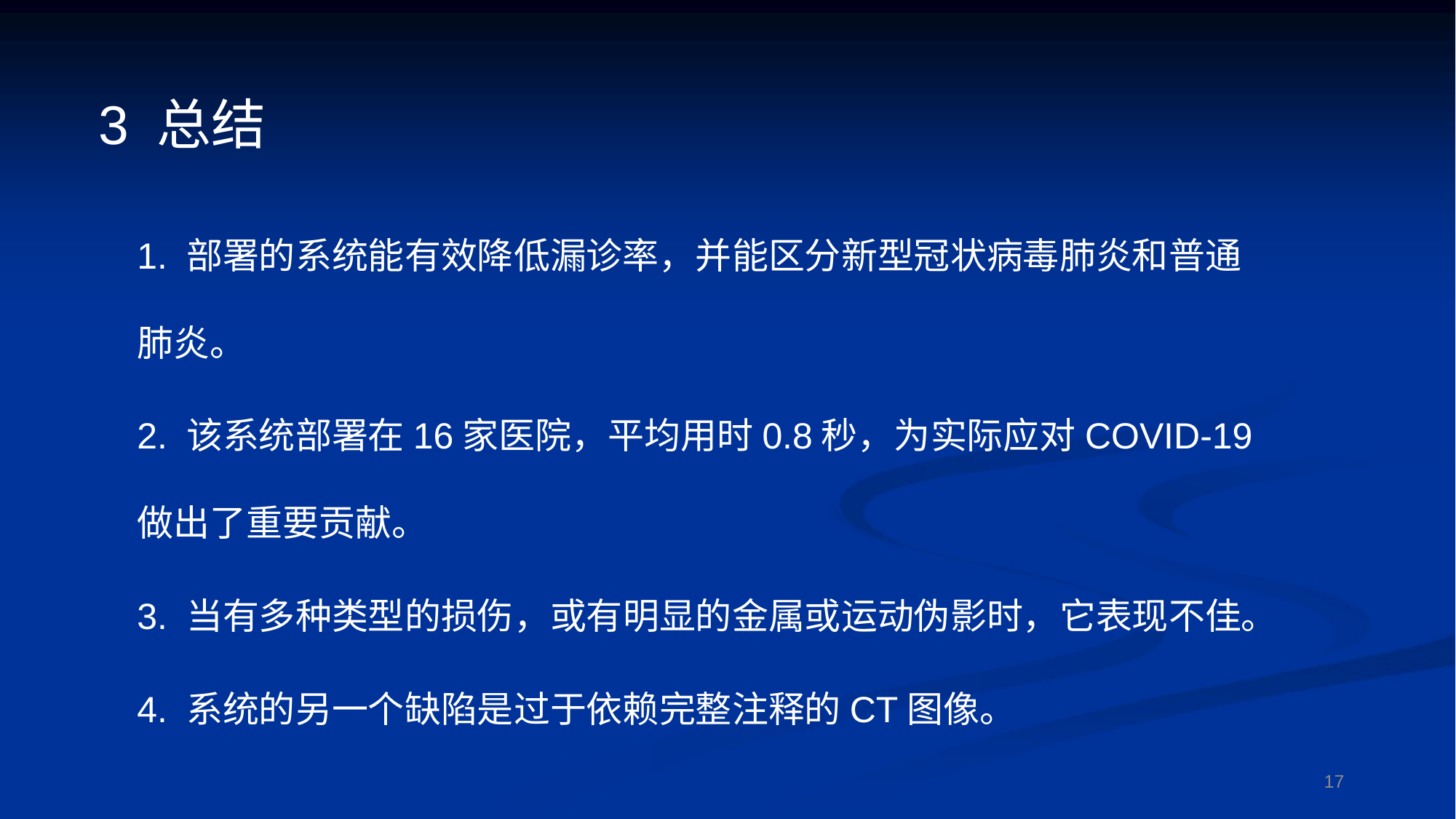

3 总结
1. 部署的系统能有效降低漏诊率，并能区分新型冠状病毒肺炎和普通肺炎。
2. 该系统部署在16家医院，平均用时0.8秒，为实际应对COVID-19做出了重要贡献。
3. 当有多种类型的损伤，或有明显的金属或运动伪影时，它表现不佳。
4. 系统的另一个缺陷是过于依赖完整注释的CT图像。

17